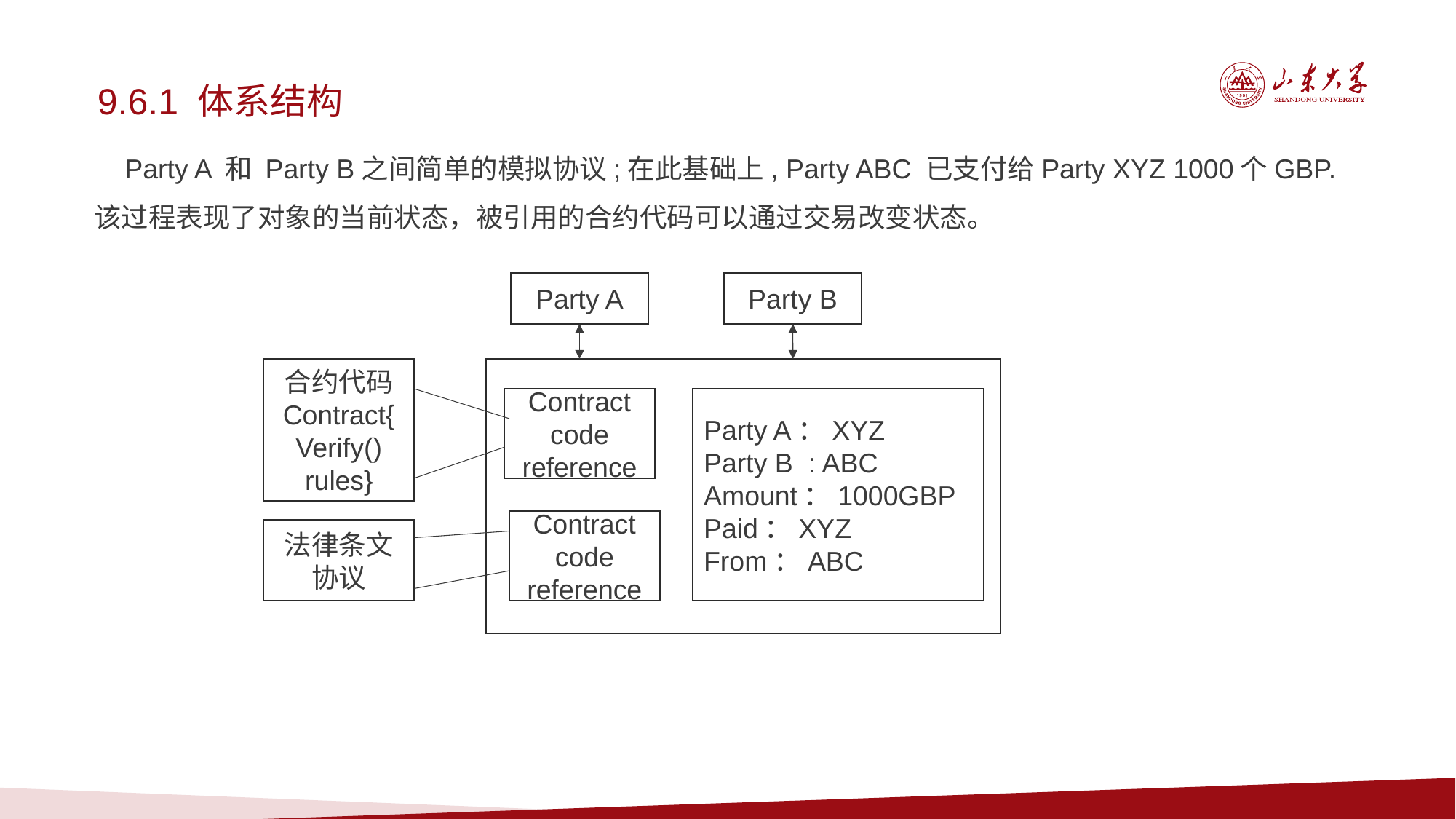

9.6.1 体系结构
    Party A 和 Party B之间简单的模拟协议;在此基础上, Party ABC 已支付给Party XYZ 1000个GBP.
该过程表现了对象的当前状态，被引用的合约代码可以通过交易改变状态。
Party B
Party A
合约代码
Contract{
Verify()
rules}

Party A：XYZ
Party B  : ABC
Amount：1000GBP
Paid：XYZ
From：ABC
Contract code reference
Contract code reference
法律条文协议